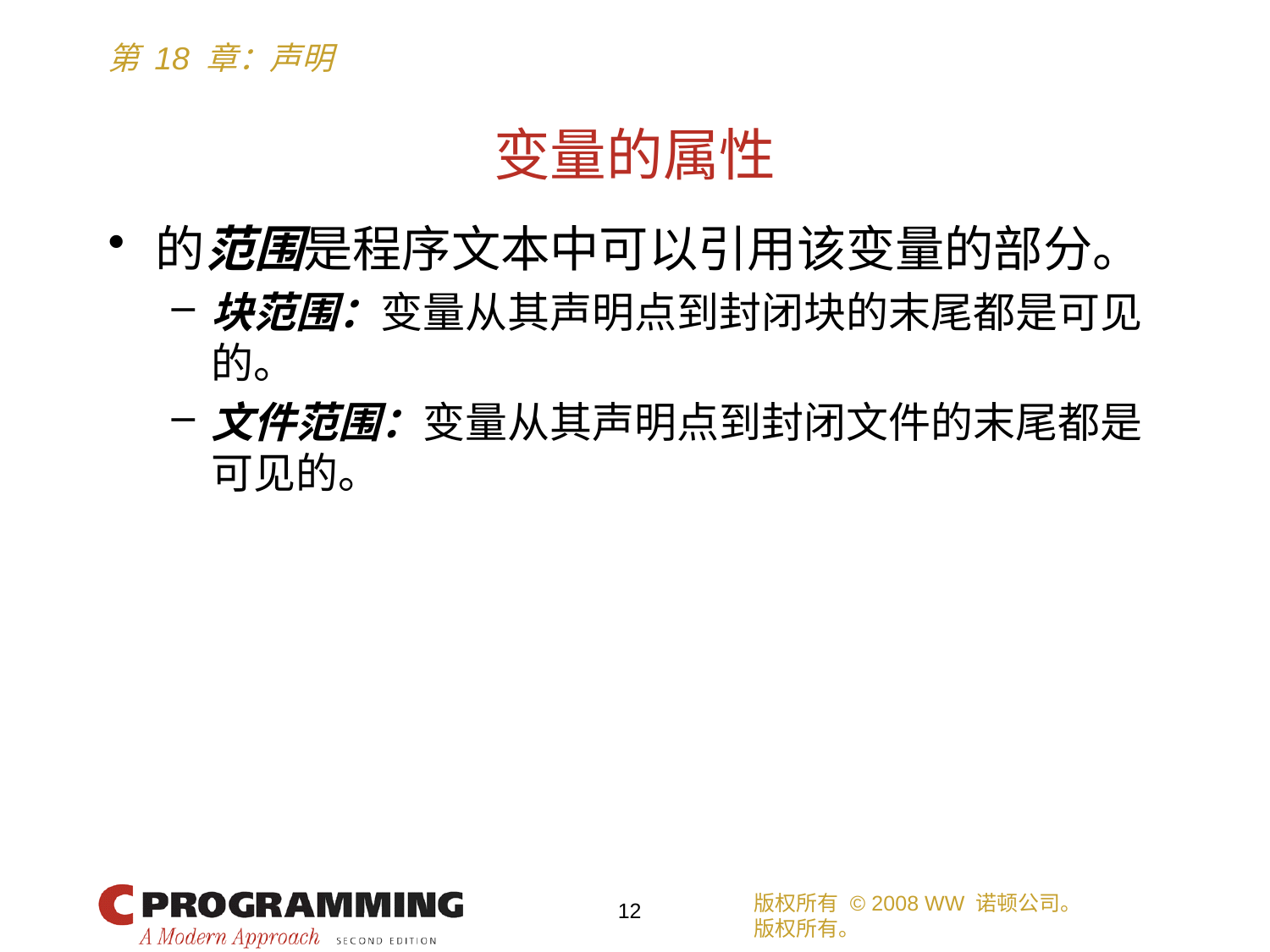

# 变量的属性
的范围是程序文本中可以引用该变量的部分。
块范围：变量从其声明点到封闭块的末尾都是可见的。
文件范围：变量从其声明点到封闭文件的末尾都是可见的。
版权所有 © 2008 WW 诺顿公司。
版权所有。
12